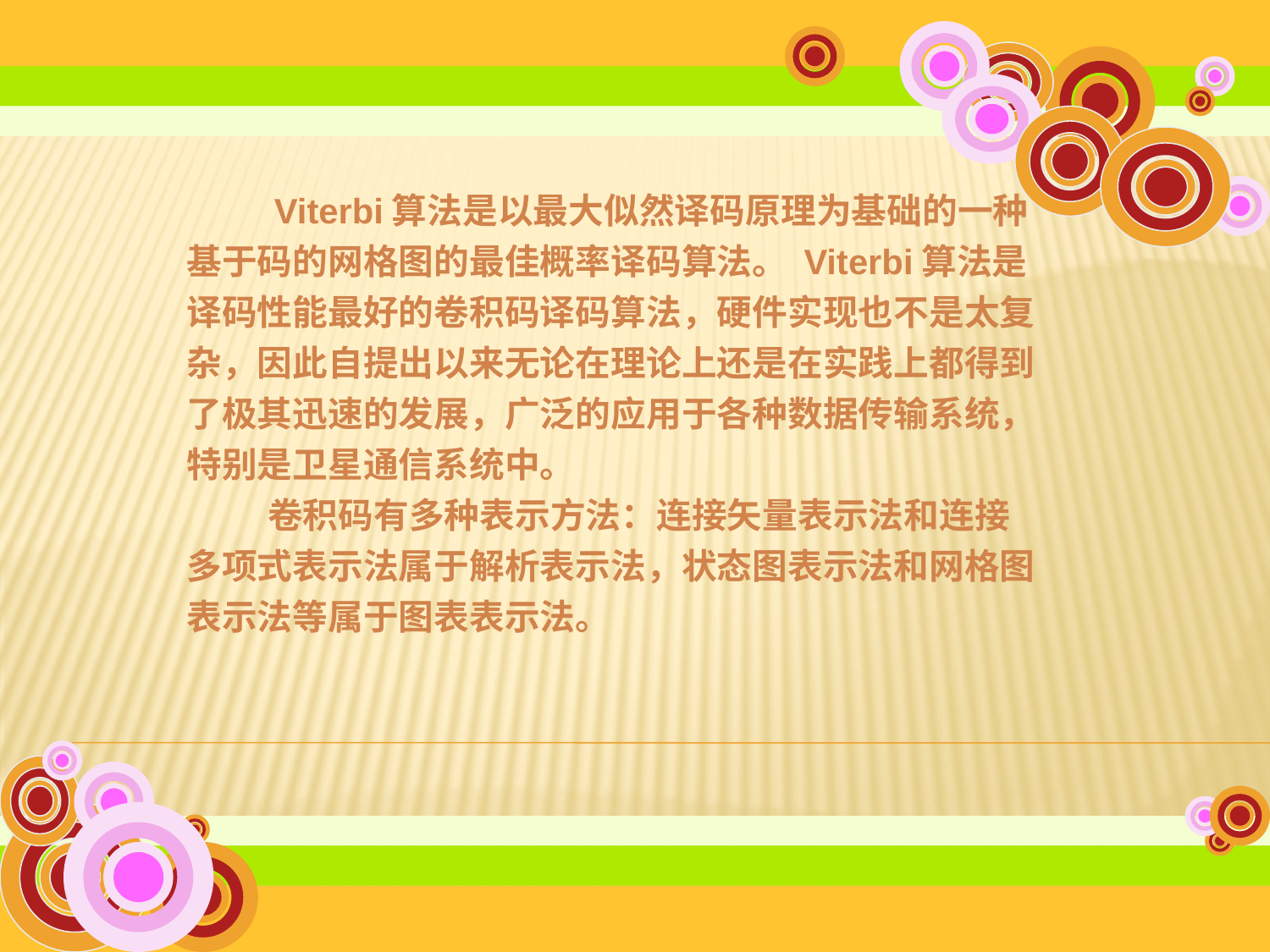

Viterbi算法是以最大似然译码原理为基础的一种基于码的网格图的最佳概率译码算法。 Viterbi算法是译码性能最好的卷积码译码算法，硬件实现也不是太复杂，因此自提出以来无论在理论上还是在实践上都得到了极其迅速的发展，广泛的应用于各种数据传输系统，特别是卫星通信系统中。
         卷积码有多种表示方法：连接矢量表示法和连接多项式表示法属于解析表示法，状态图表示法和网格图表示法等属于图表表示法。